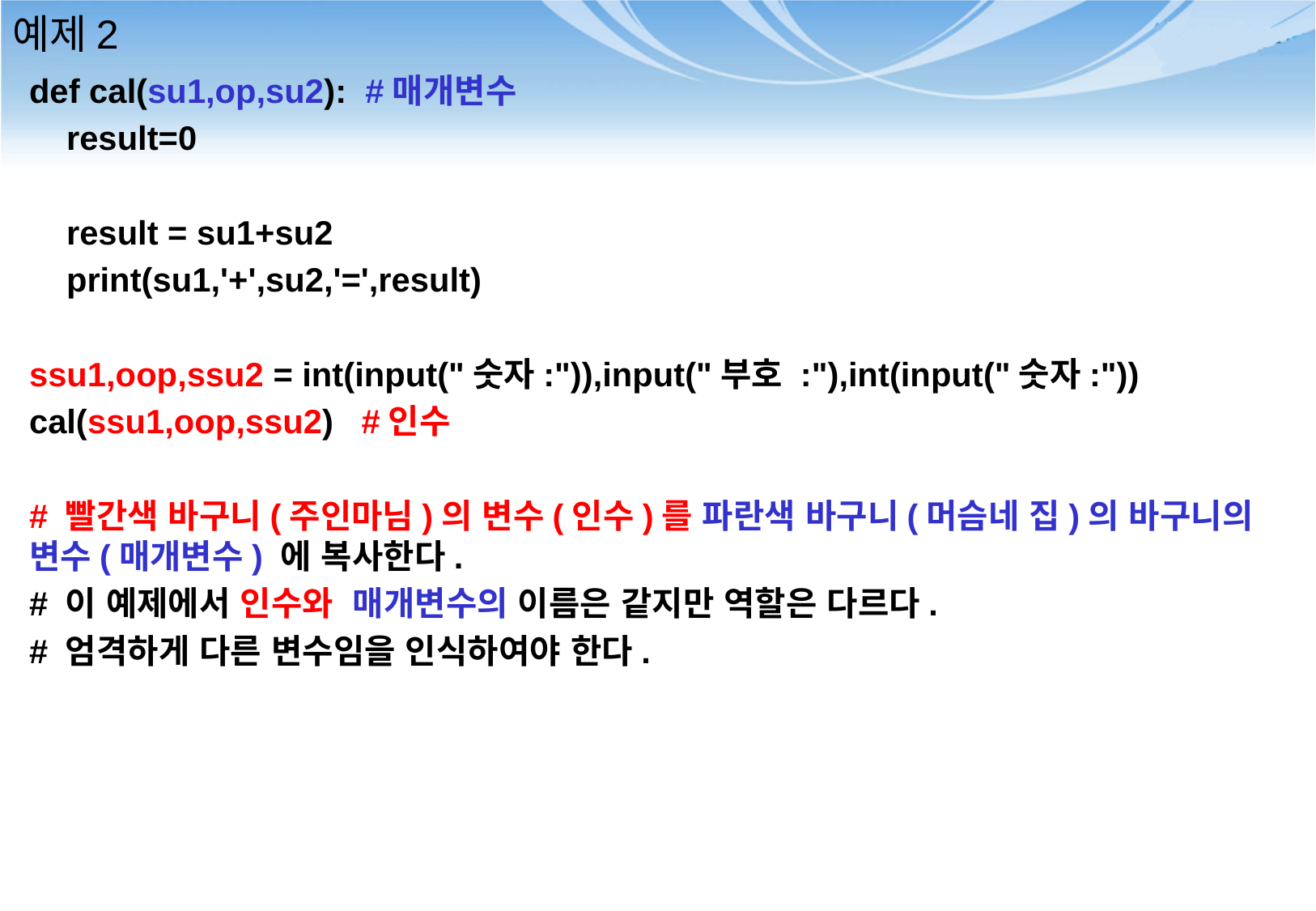

# 예제2
def cal(su1,op,su2):  #매개변수
    result=0

    result = su1+su2
    print(su1,'+',su2,'=',result)

ssu1,oop,ssu2 = int(input("숫자:")),input("부호 :"),int(input("숫자:"))
cal(ssu1,oop,ssu2)   #인수

# 빨간색 바구니(주인마님)의 변수(인수)를 파란색 바구니(머슴네 집)의 바구니의 변수(매개변수) 에 복사한다.
# 이 예제에서 인수와  매개변수의 이름은 같지만 역할은 다르다.
# 엄격하게 다른 변수임을 인식하여야 한다.